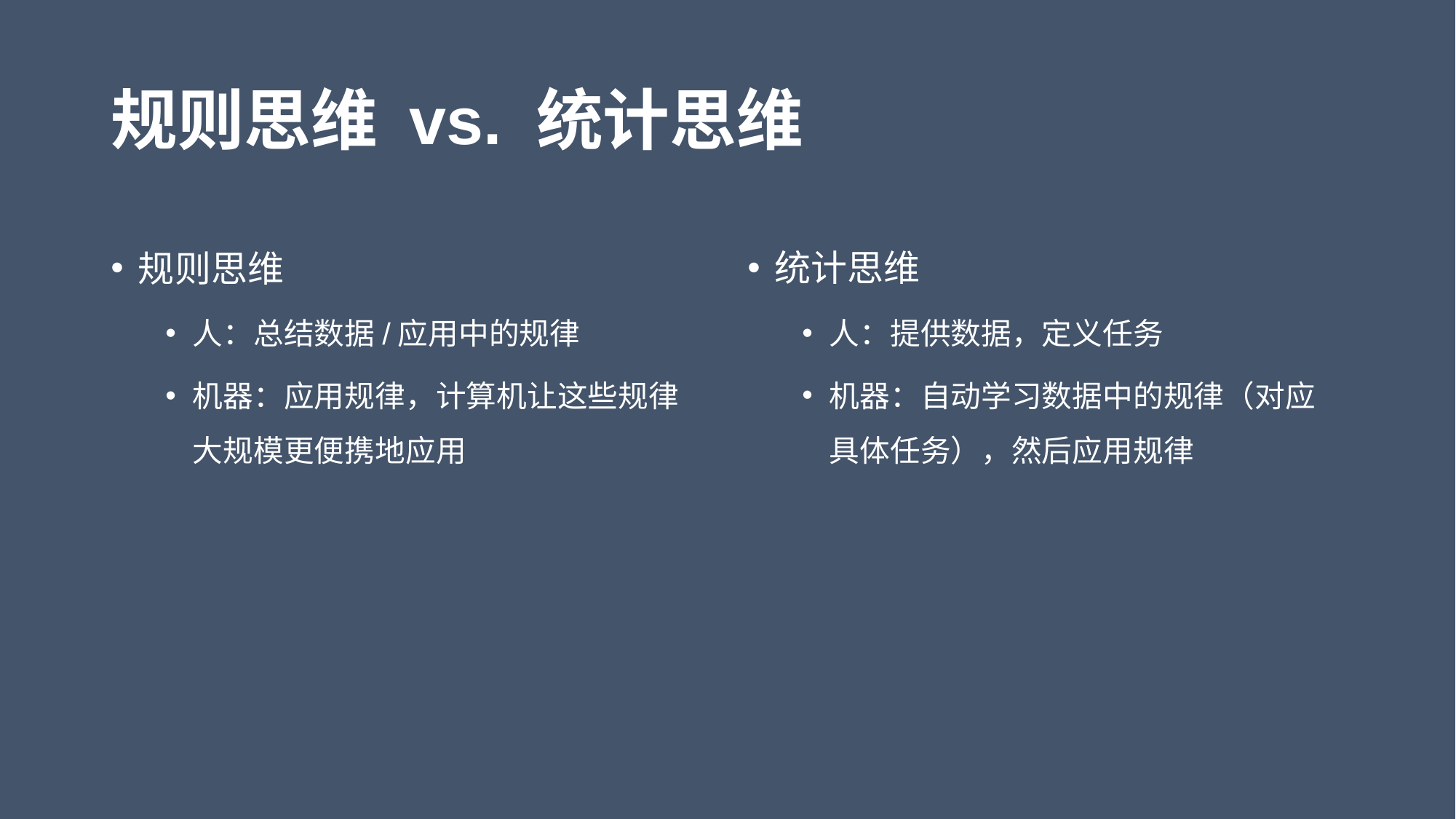

# 规则思维 vs. 统计思维
规则思维
人：总结数据/应用中的规律
机器：应用规律，计算机让这些规律大规模更便携地应用
统计思维
人：提供数据，定义任务
机器：自动学习数据中的规律（对应具体任务），然后应用规律